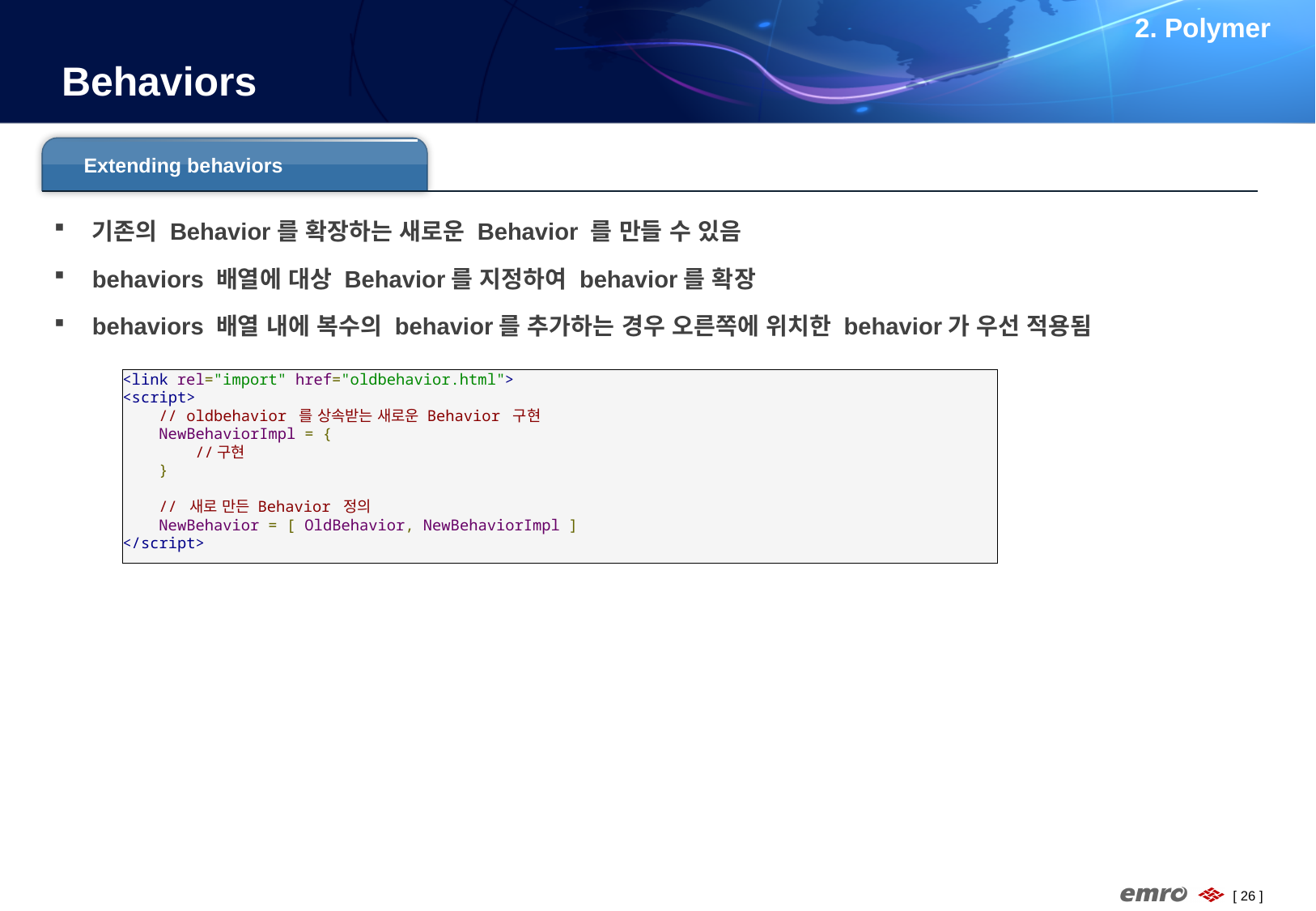

2. Polymer
# Behaviors

Extending behaviors
기존의 Behavior를 확장하는 새로운 Behavior 를 만들 수 있음
behaviors 배열에 대상 Behavior를 지정하여 behavior를 확장
behaviors 배열 내에 복수의 behavior를 추가하는 경우 오른쪽에 위치한 behavior가 우선 적용됨
<link rel="import" href="oldbehavior.html">
<script>
    // oldbehavior 를 상속받는 새로운 Behavior 구현
    NewBehaviorImpl = {
        //구현
    }

    // 새로 만든 Behavior 정의
    NewBehavior = [ OldBehavior, NewBehaviorImpl ]
</script>